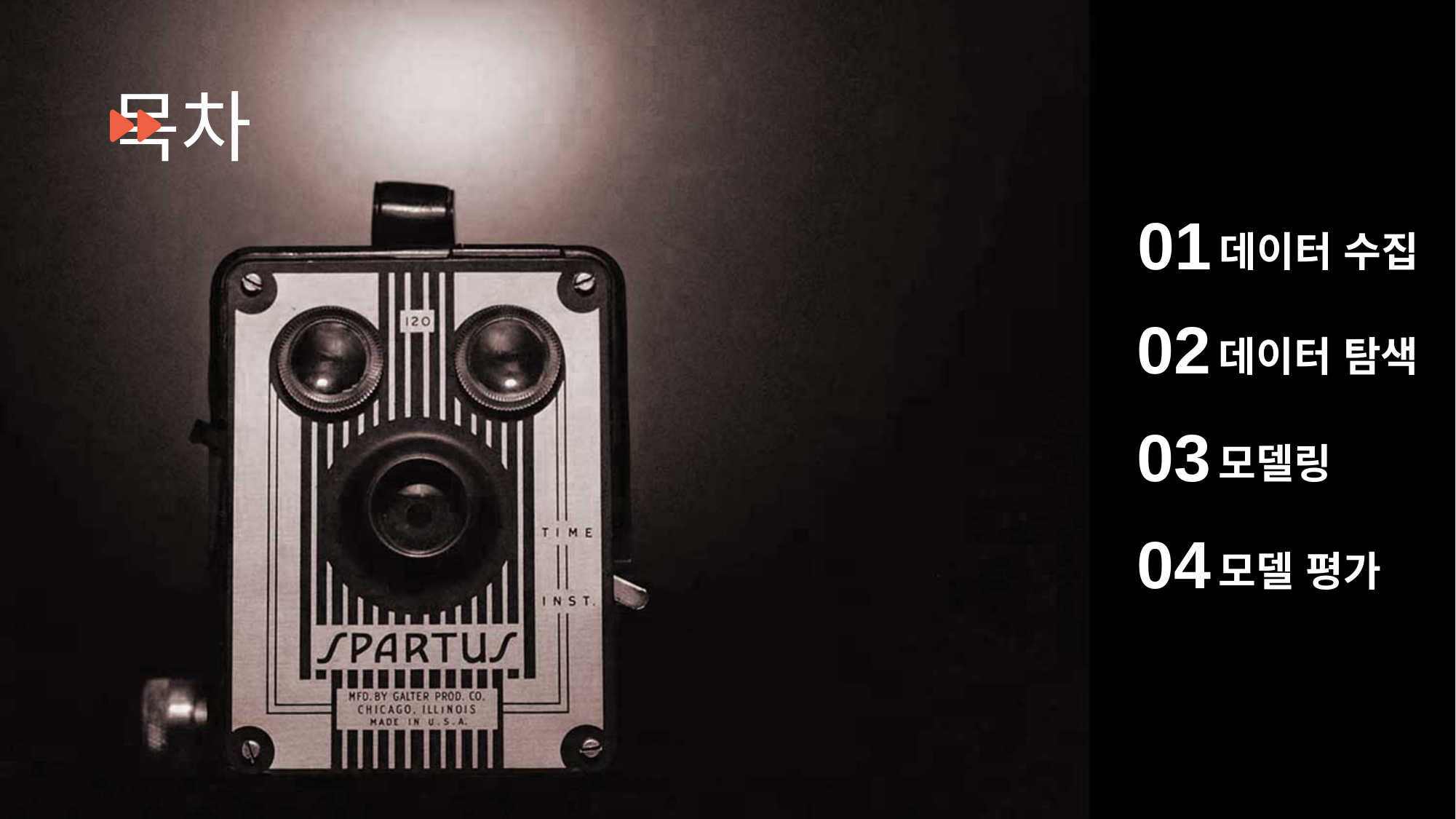

목차

01
데이터 수집
02
데이터 탐색
03
모델링
04
모델 평가